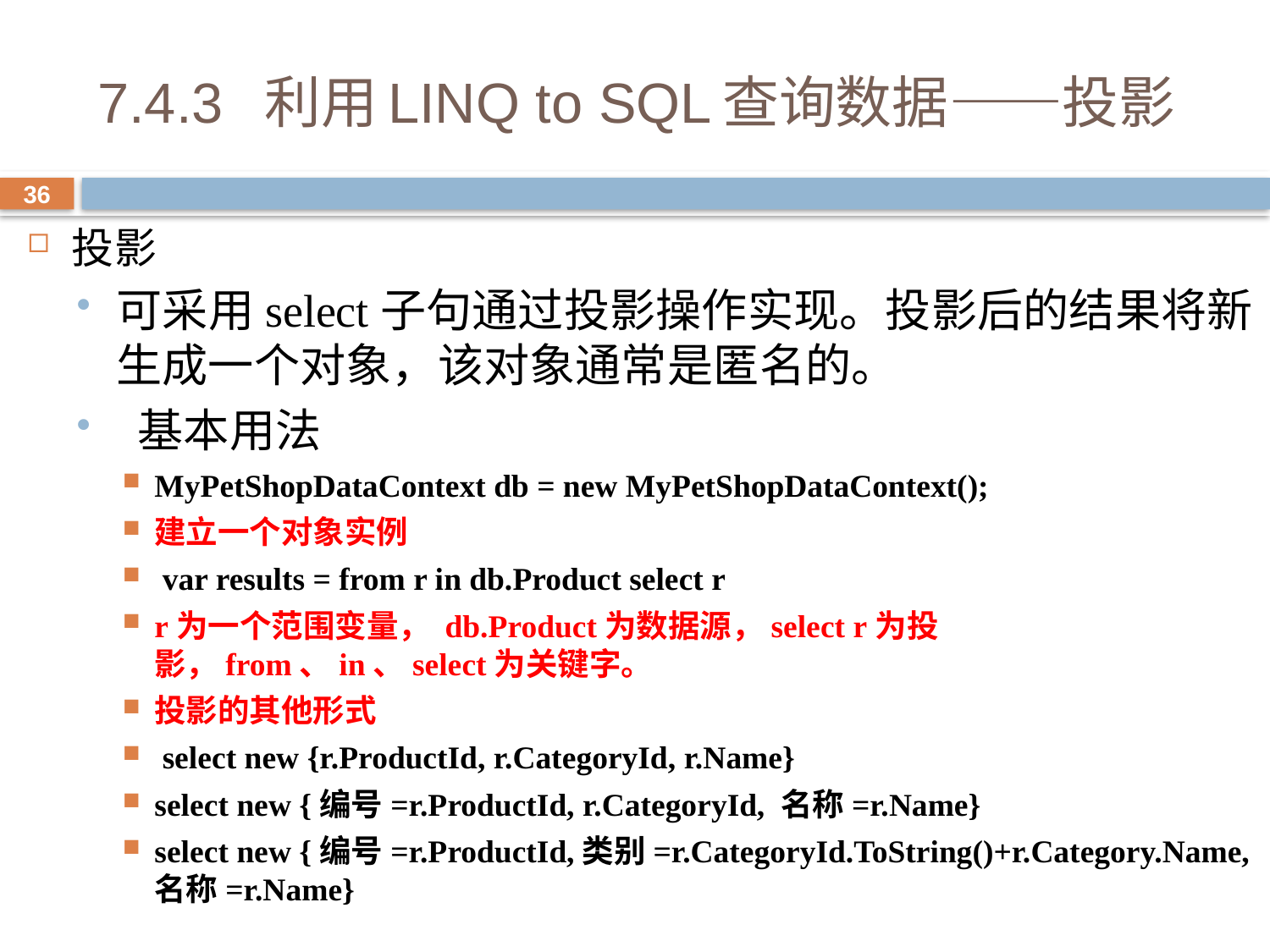

# 7.4.3  利用LINQ to SQL查询数据——投影
36
投影
可采用select子句通过投影操作实现。投影后的结果将新生成一个对象，该对象通常是匿名的。
 基本用法
MyPetShopDataContext db = new MyPetShopDataContext();
建立一个对象实例
 var results = from r in db.Product select r
r为一个范围变量， db.Product为数据源，select r为投影，from、in、select为关键字。
投影的其他形式
 select new {r.ProductId, r.CategoryId, r.Name}
select new {编号=r.ProductId, r.CategoryId, 名称=r.Name}
select new {编号=r.ProductId,类别=r.CategoryId.ToString()+r.Category.Name, 名称=r.Name}